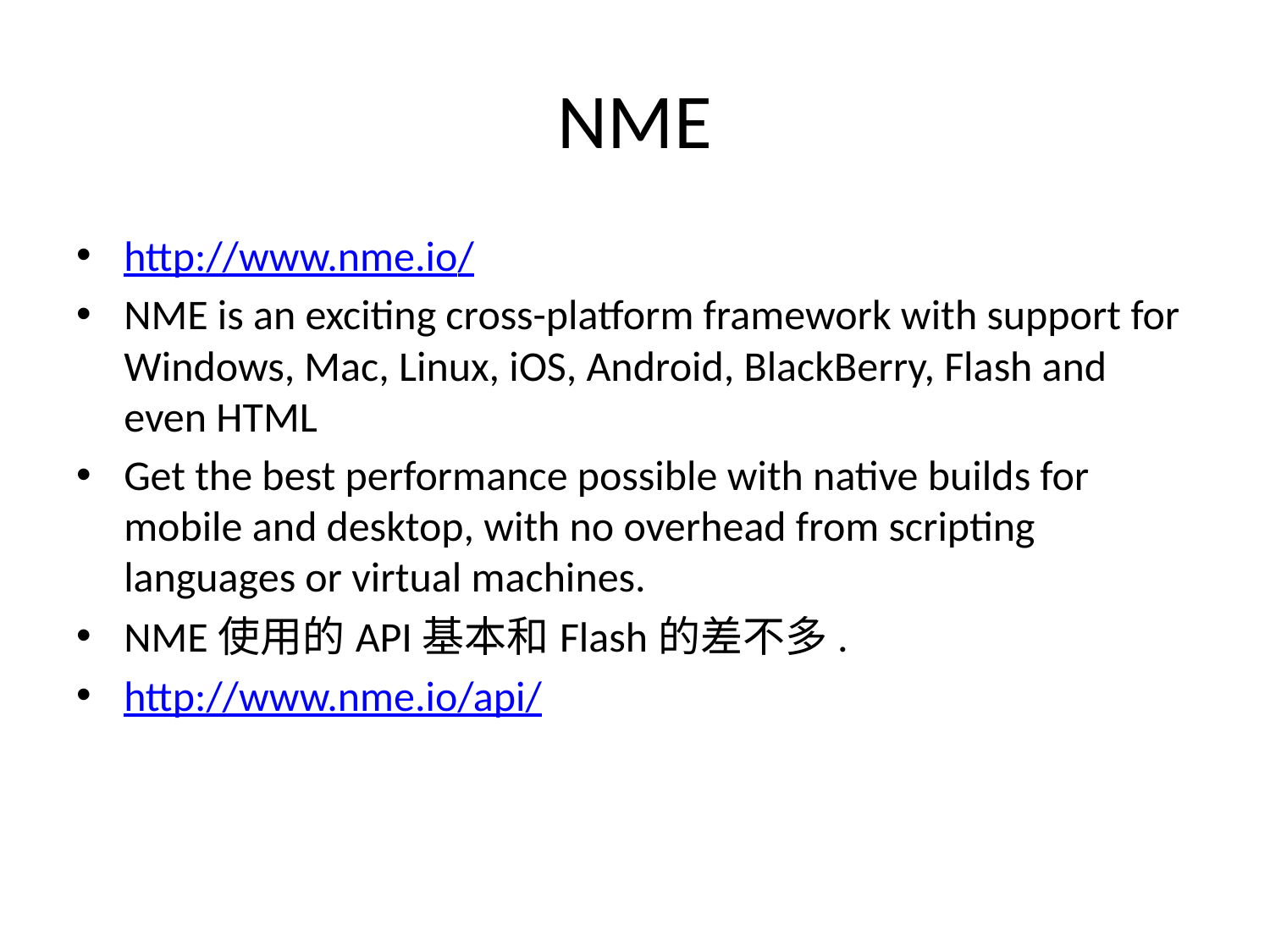

# NME
http://www.nme.io/
NME is an exciting cross-platform framework with support for Windows, Mac, Linux, iOS, Android, BlackBerry, Flash and even HTML
Get the best performance possible with native builds for mobile and desktop, with no overhead from scripting languages or virtual machines.
NME使用的API基本和Flash的差不多.
http://www.nme.io/api/